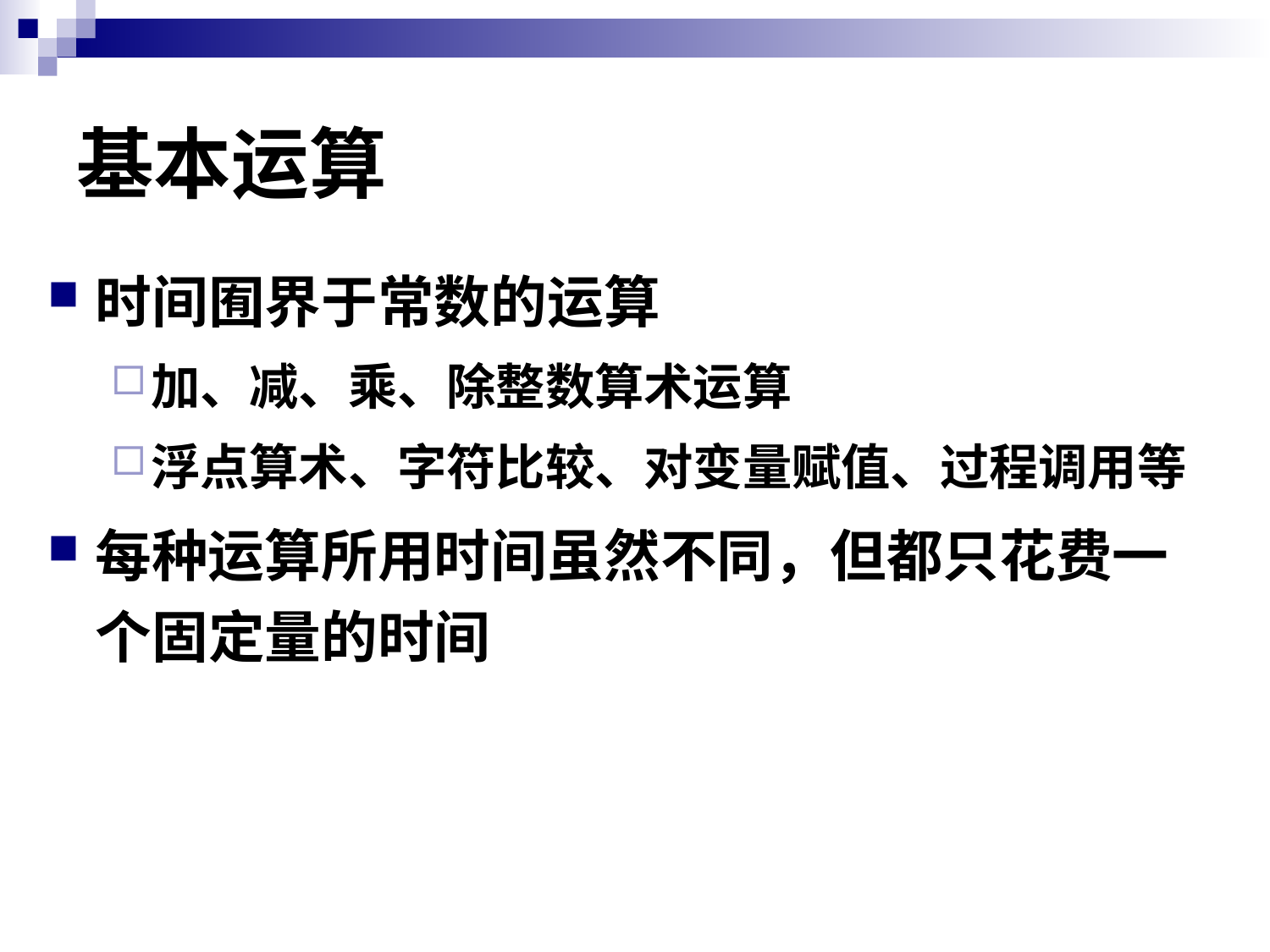

# 基本运算
时间囿界于常数的运算
加、减、乘、除整数算术运算
浮点算术、字符比较、对变量赋值、过程调用等
每种运算所用时间虽然不同，但都只花费一个固定量的时间